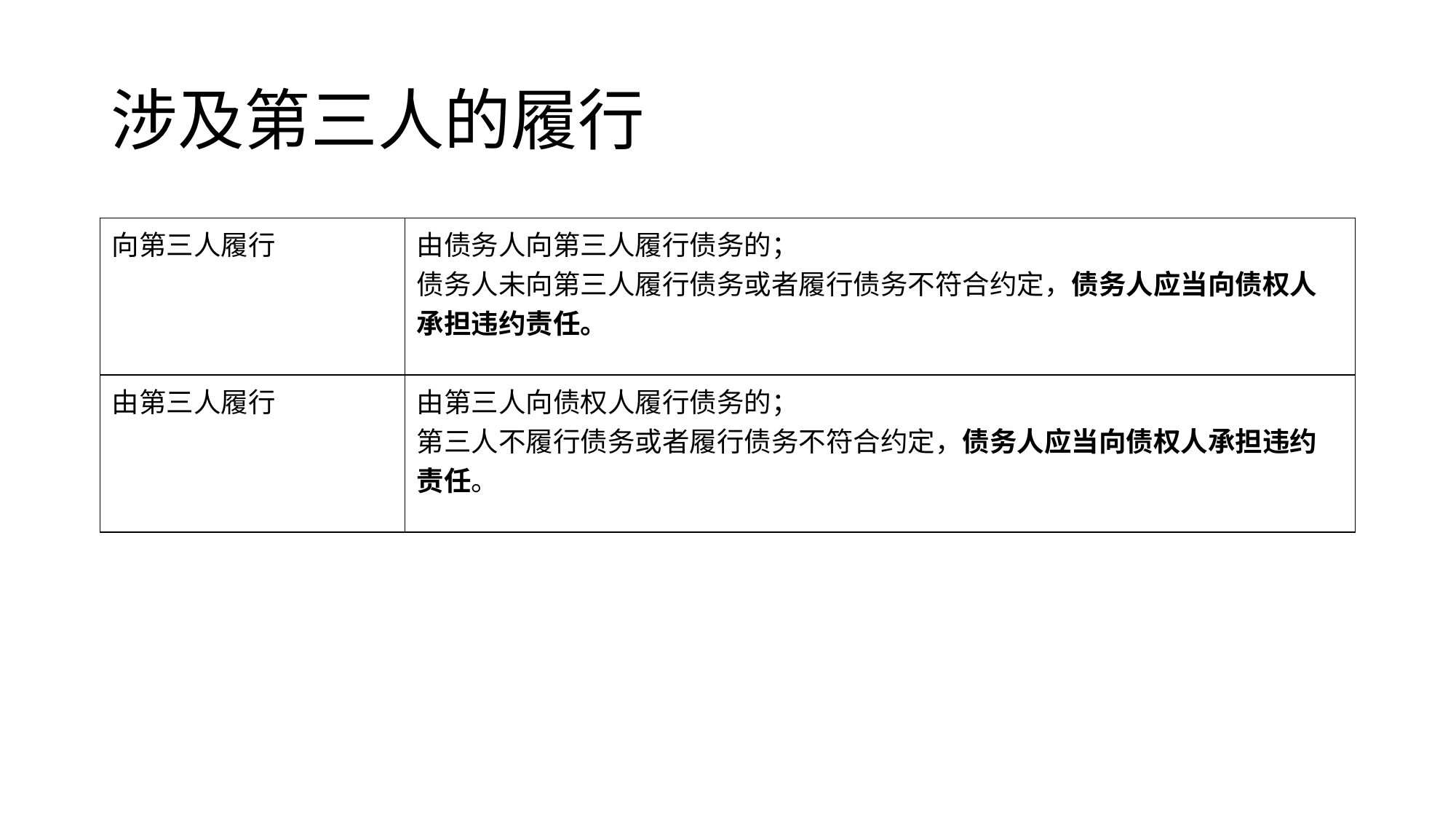

# 涉及第三人的履行
| 向第三人履行 | 由债务人向第三人履行债务的； 债务人未向第三人履行债务或者履行债务不符合约定，债务人应当向债权人承担违约责任。 |
| --- | --- |
| 由第三人履行 | 由第三人向债权人履行债务的； 第三人不履行债务或者履行债务不符合约定，债务人应当向债权人承担违约责任。 |